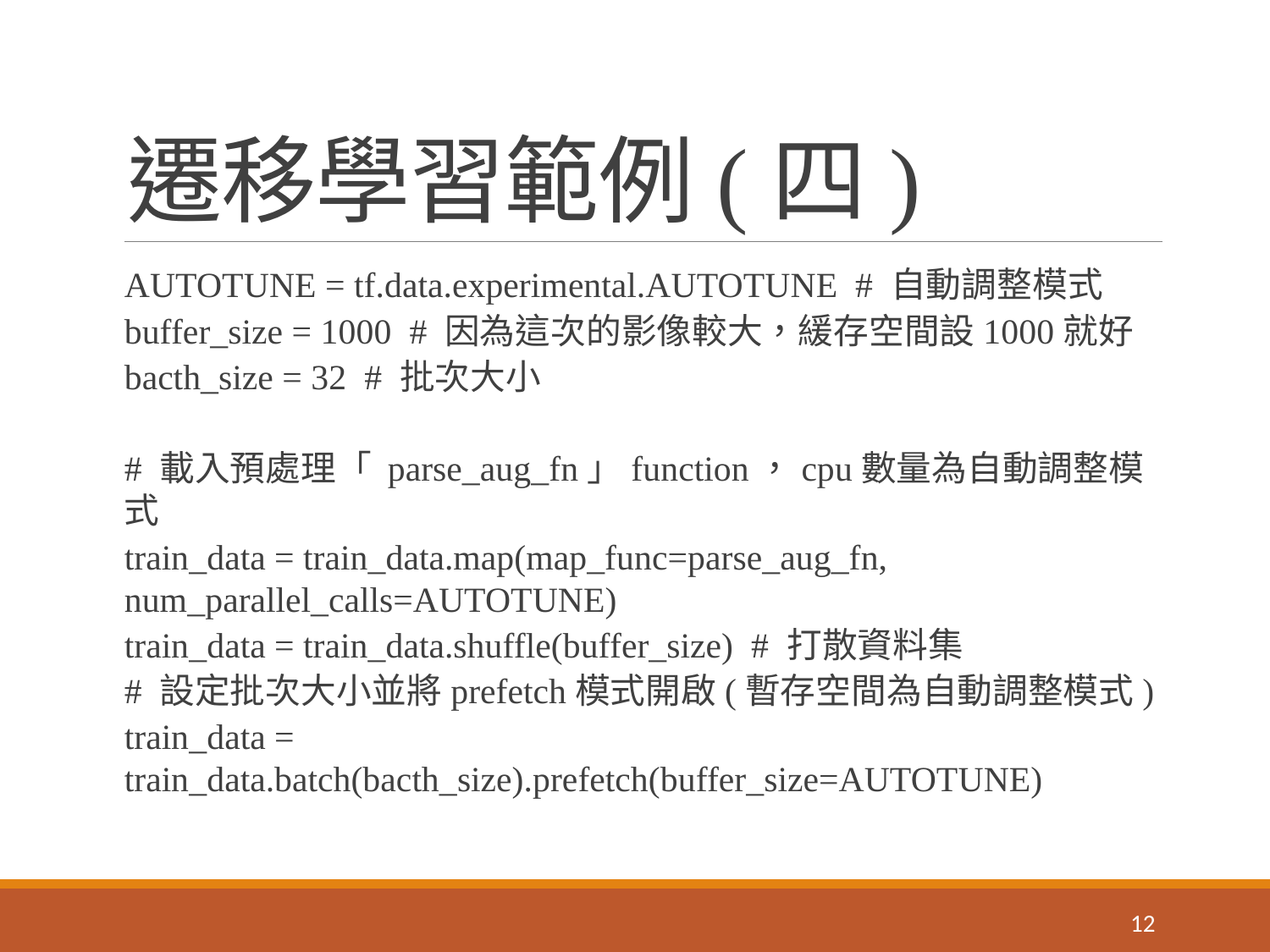

# 遷移學習範例(四)
AUTOTUNE = tf.data.experimental.AUTOTUNE  # 自動調整模式
buffer_size = 1000  # 因為這次的影像較大，緩存空間設1000就好
bacth_size = 32  # 批次大小

# 載入預處理「 parse_aug_fn」function，cpu數量為自動調整模式
train_data = train_data.map(map_func=parse_aug_fn, num_parallel_calls=AUTOTUNE)
train_data = train_data.shuffle(buffer_size)  # 打散資料集
# 設定批次大小並將prefetch模式開啟(暫存空間為自動調整模式)
train_data = train_data.batch(bacth_size).prefetch(buffer_size=AUTOTUNE)

12